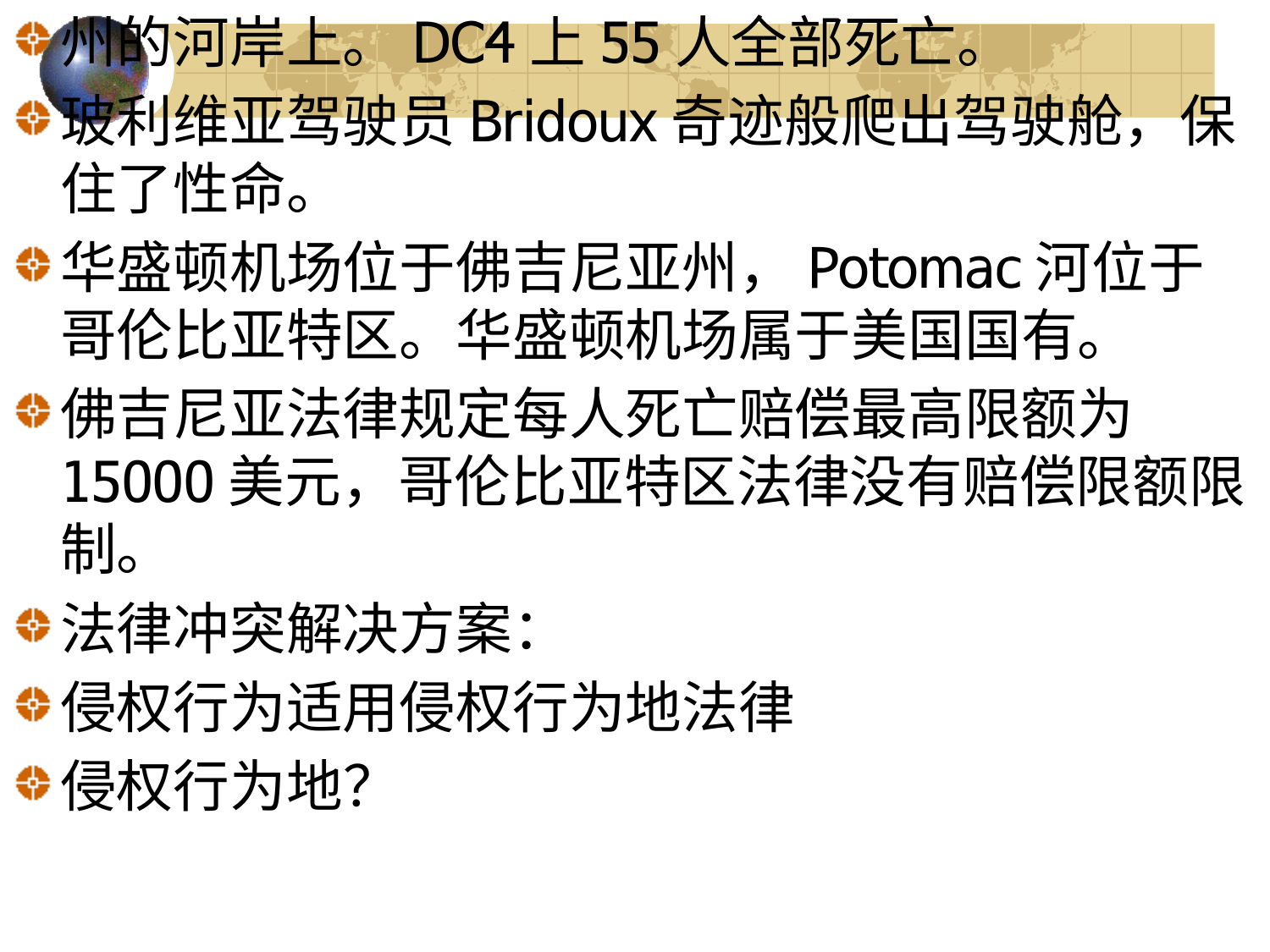

州的河岸上。DC4上55人全部死亡。
玻利维亚驾驶员Bridoux奇迹般爬出驾驶舱，保住了性命。
华盛顿机场位于佛吉尼亚州，Potomac河位于哥伦比亚特区。华盛顿机场属于美国国有。
佛吉尼亚法律规定每人死亡赔偿最高限额为15000美元，哥伦比亚特区法律没有赔偿限额限制。
法律冲突解决方案：
侵权行为适用侵权行为地法律
侵权行为地？